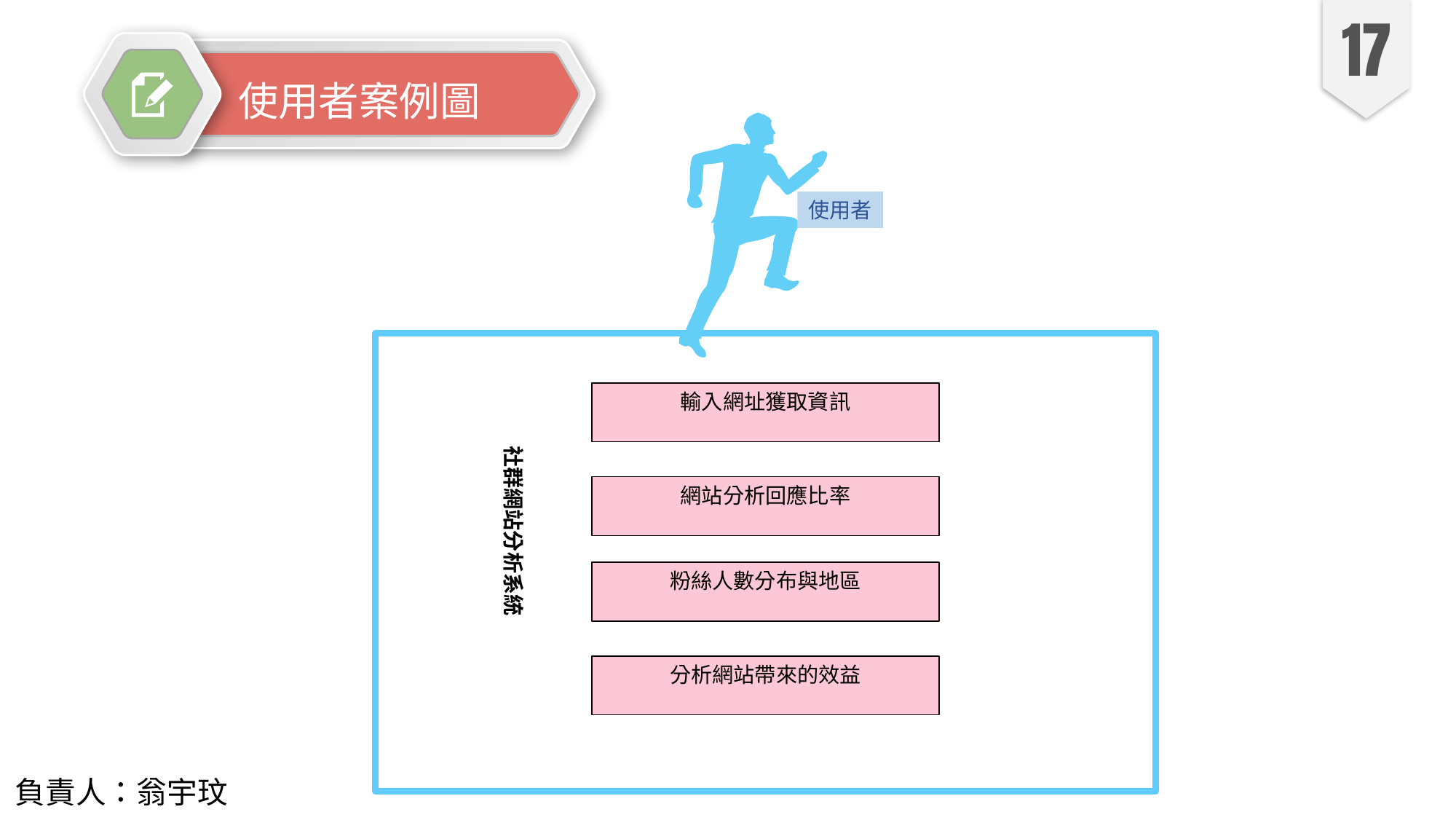

17

使用者案例圖

使用者

輸入網址獲取資訊

社群網站分析系統
網站分析回應比率
粉絲人數分布與地區
分析網站帶來的效益
負責人：翁宇玟